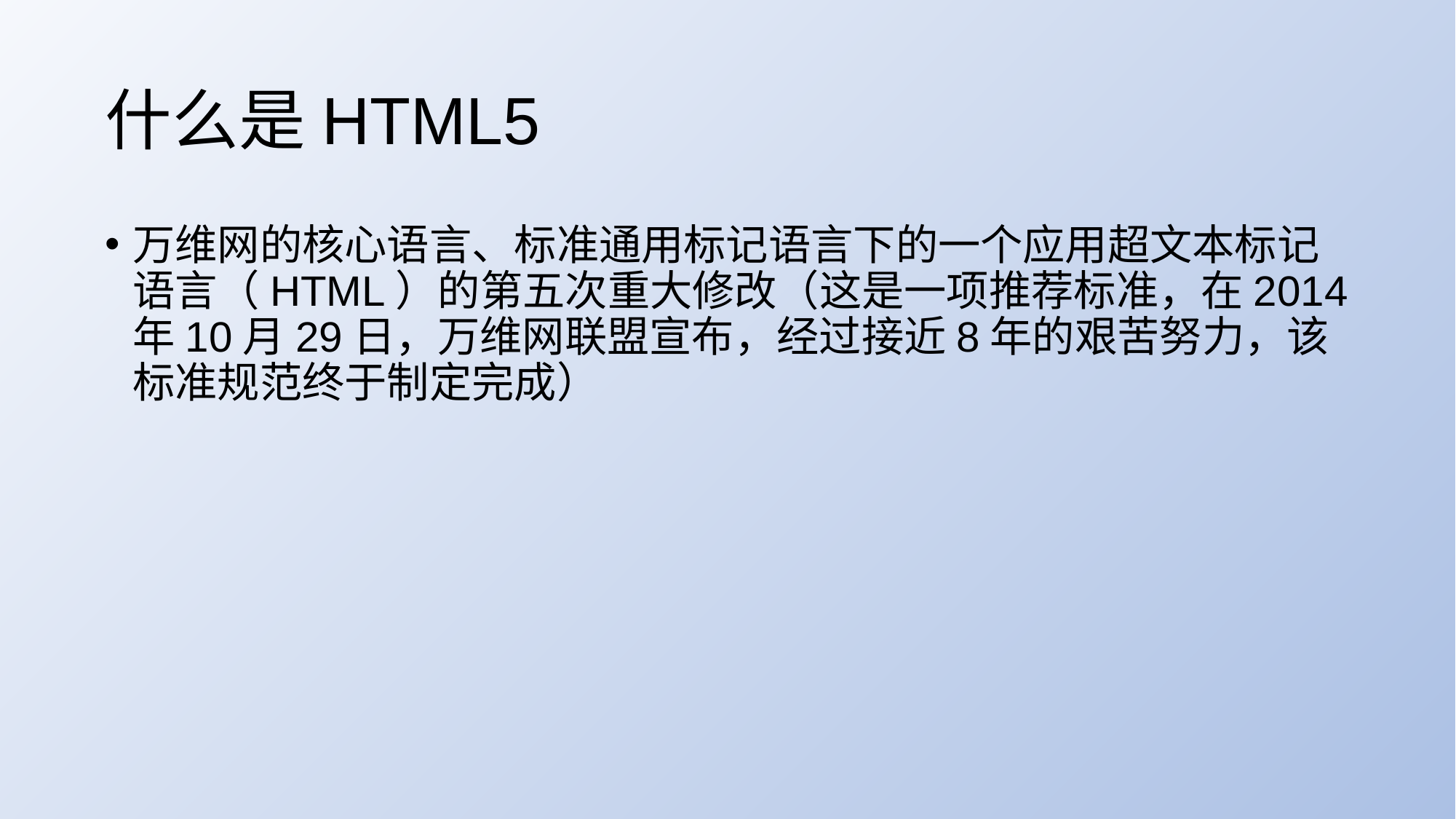

# 什么是HTML5
万维网的核心语言、标准通用标记语言下的一个应用超文本标记语言（HTML）的第五次重大修改（这是一项推荐标准，在2014年10月29日，万维网联盟宣布，经过接近8年的艰苦努力，该标准规范终于制定完成）